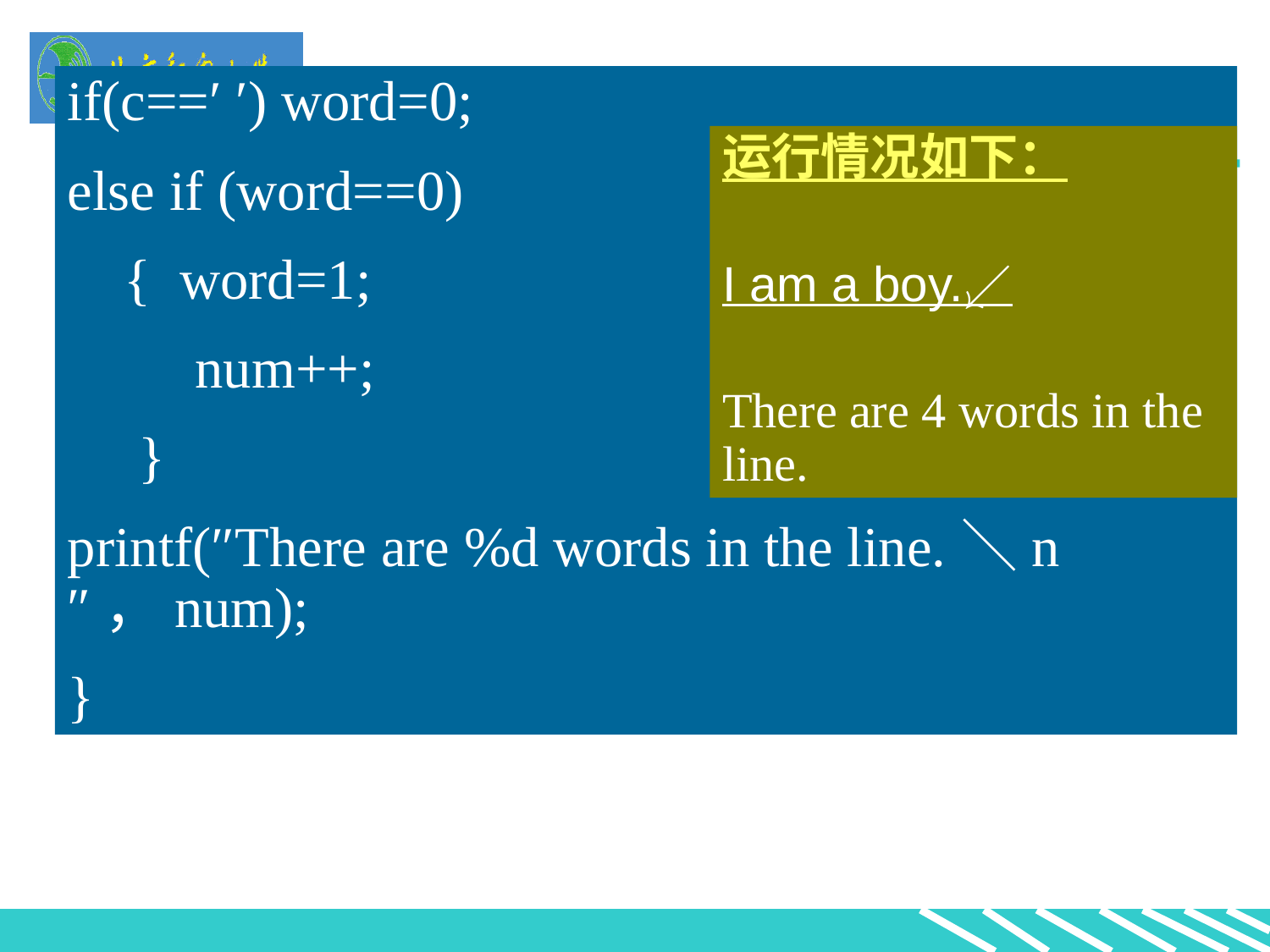

if(c==′ ′) word=0;
else if (word==0)
    {  word=1;
         num++;
     }
printf(″There are %d words in the line.＼n″，num);
}
运行情况如下：

I am a boy.↙

There are 4 words in the line.